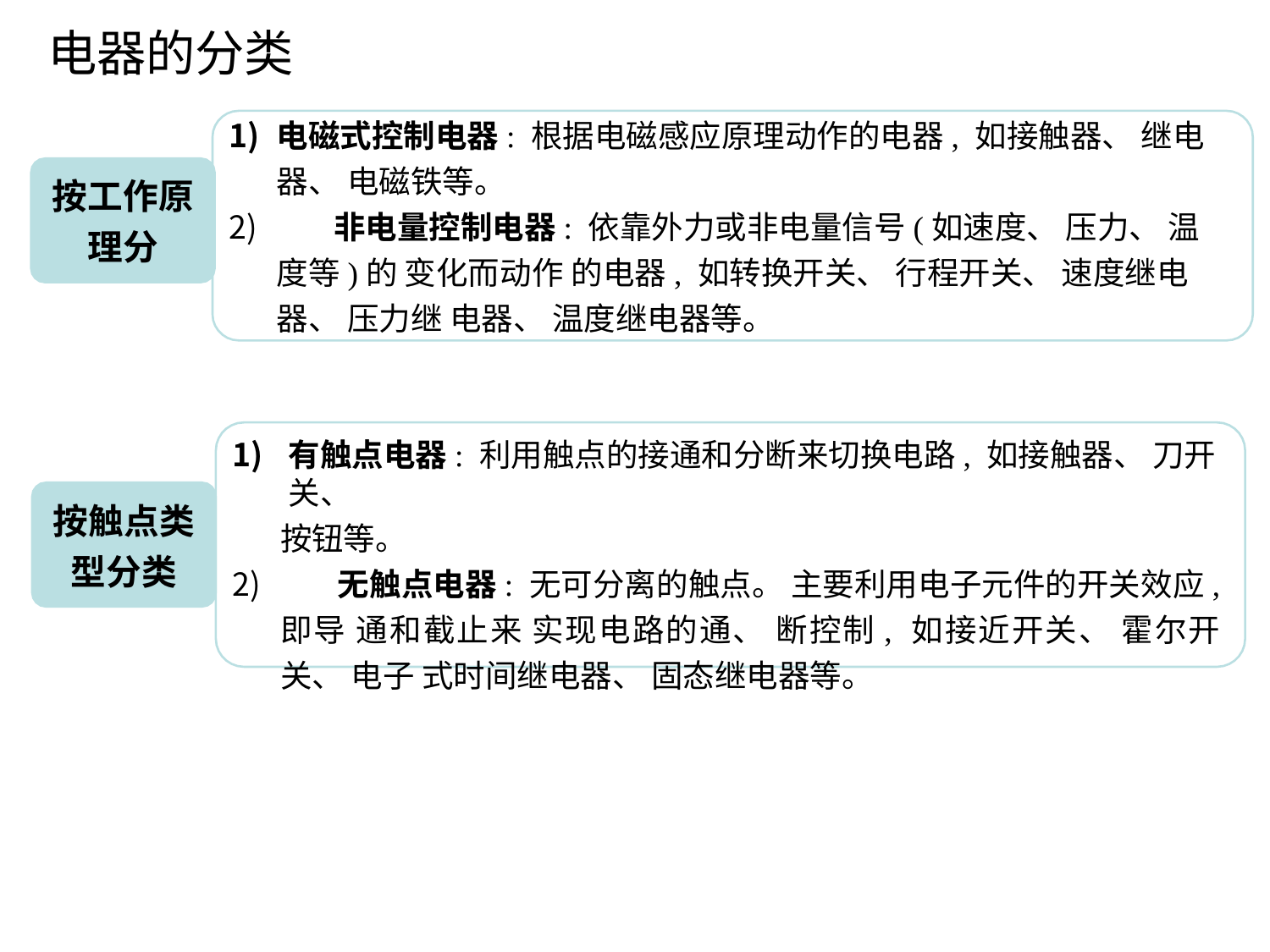

# 电器的分类
电磁式控制电器: 根据电磁感应原理动作的电器, 如接触器、 继电器、 电磁铁等。
	非电量控制电器: 依靠外力或非电量信号(如速度、 压力、 温度等)的 变化而动作的电器, 如转换开关、 行程开关、 速度继电器、 压力继 电器、 温度继电器等。

按工作原
理分

有触点电器: 利用触点的接通和分断来切换电路, 如接触器、 刀开关、
按钮等。
	无触点电器: 无可分离的触点。 主要利用电子元件的开关效应, 即导 通和截止来实现电路的通、 断控制, 如接近开关、 霍尔开关、 电子 式时间继电器、 固态继电器等。

按触点类 型分类